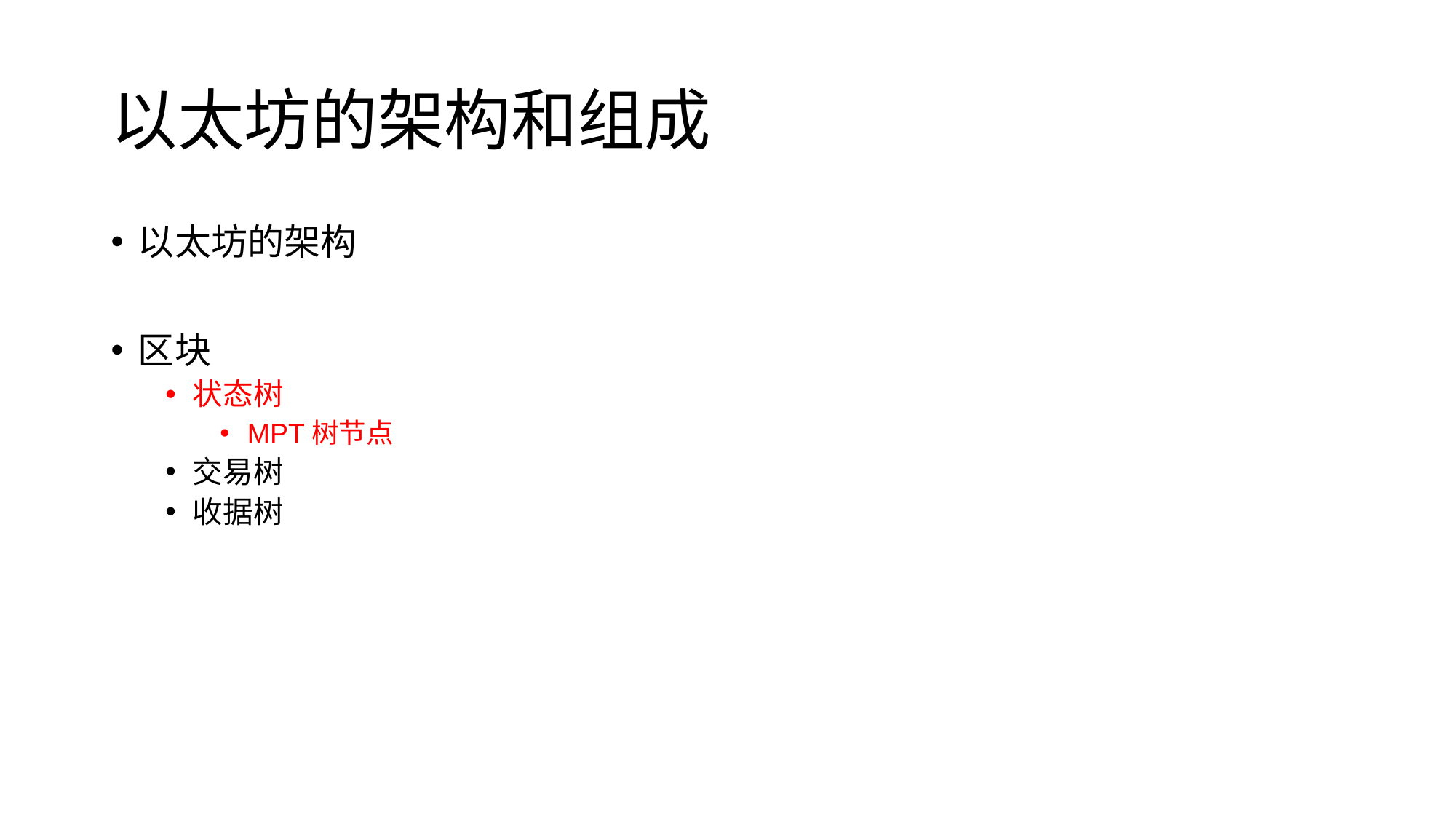

# 以太坊的架构和组成
以太坊的架构

区块
状态树
MPT树节点
交易树
收据树